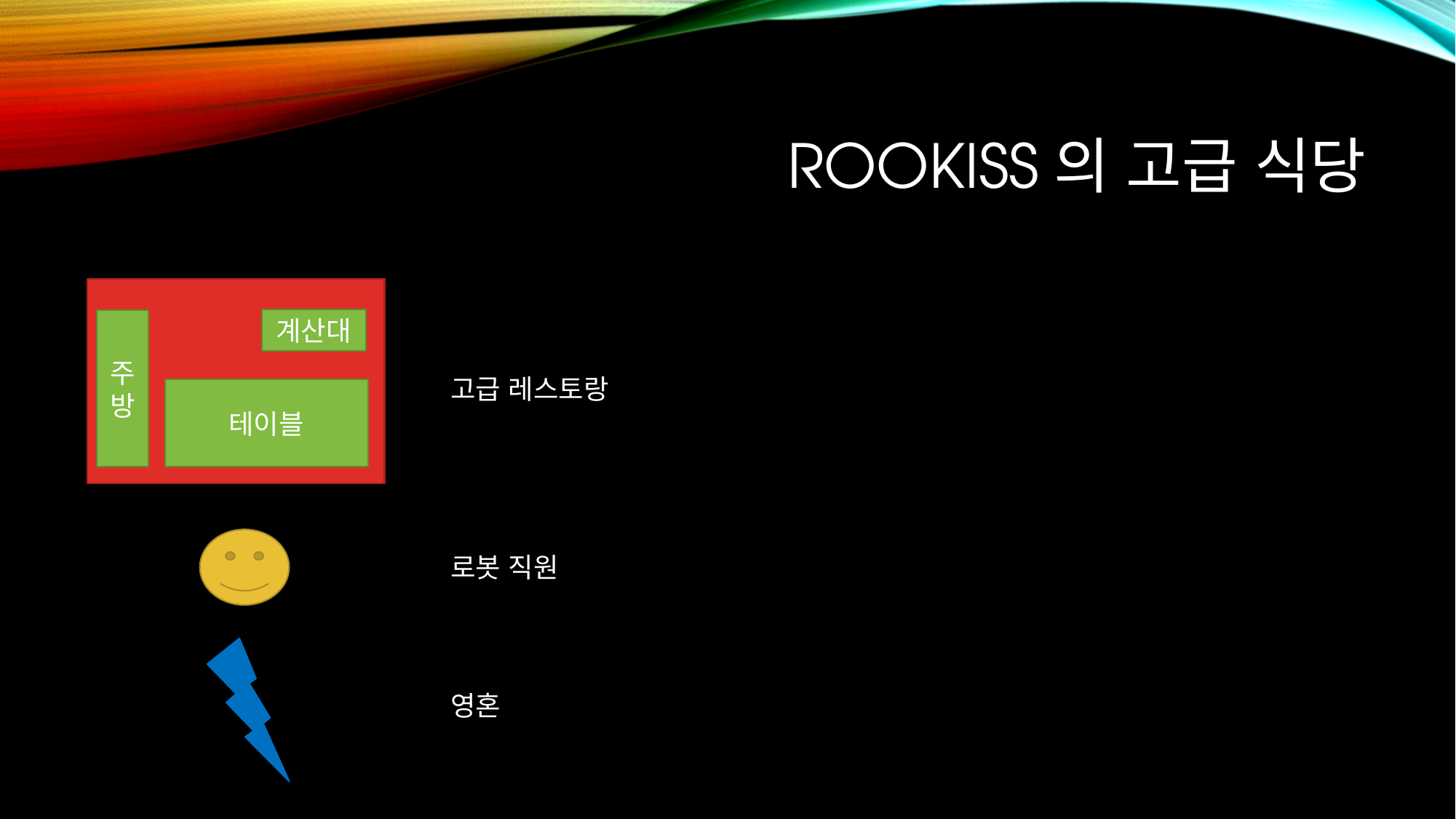

# Rookiss의 고급 식당

계산대
주방
고급 레스토랑
테이블

로봇 직원

영혼